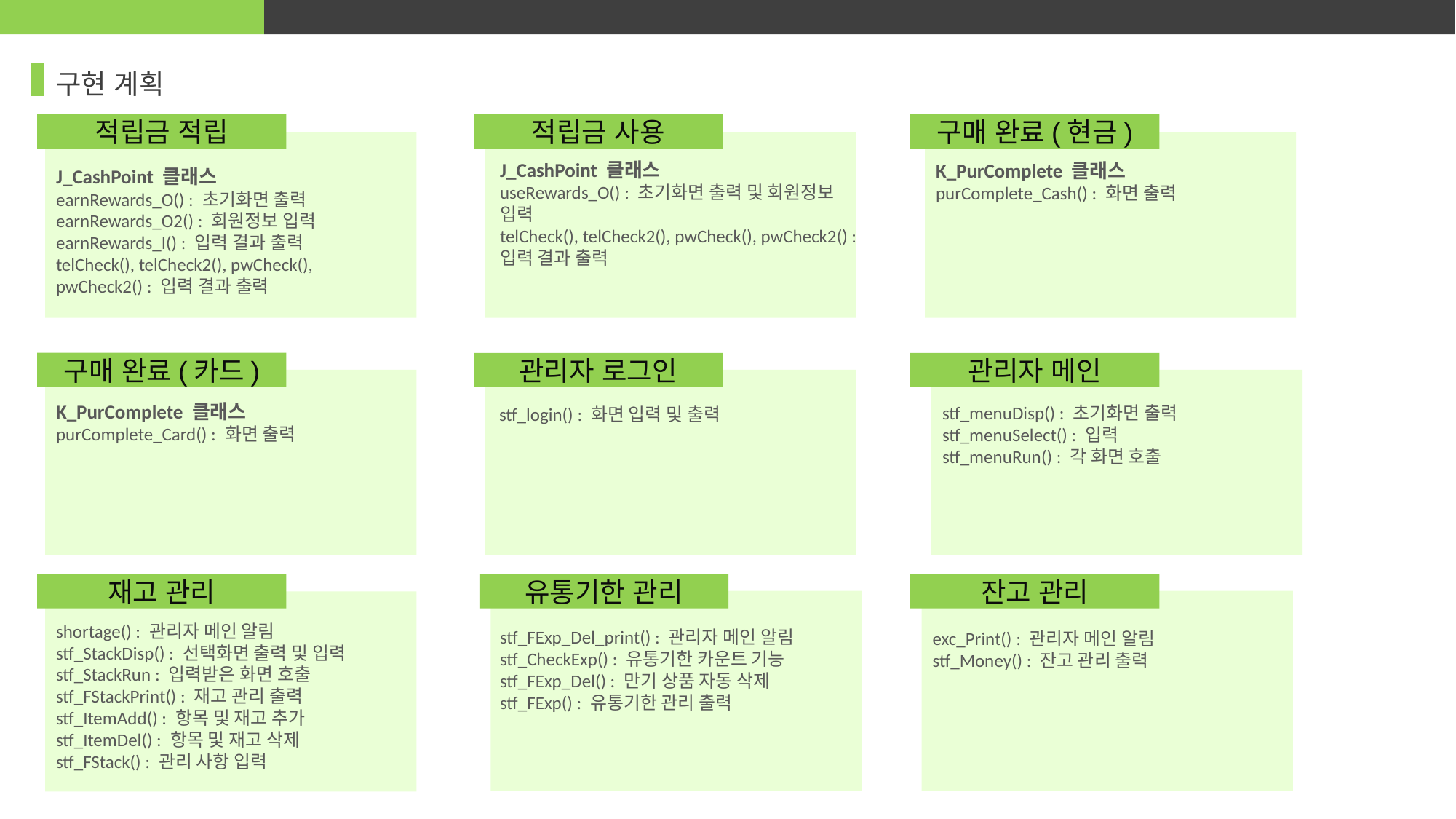

구현 계획
적립금 적립
적립금 사용
구매 완료(현금)

J_CashPoint 클래스
useRewards_O() : 초기화면 출력 및 회원정보
입력
telCheck(), telCheck2(), pwCheck(), pwCheck2() : 입력 결과 출력
J_CashPoint 클래스
earnRewards_O() : 초기화면 출력
earnRewards_O2() : 회원정보 입력
earnRewards_I() : 입력 결과 출력
telCheck(), telCheck2(), pwCheck(), pwCheck2() : 입력 결과 출력
K_PurComplete 클래스
purComplete_Cash() : 화면 출력
구매 완료(카드)
관리자 로그인
관리자 메인

stf_login() : 화면 입력 및 출력

stf_menuDisp() : 초기화면 출력
stf_menuSelect() : 입력
stf_menuRun() : 각 화면 호출
K_PurComplete 클래스
purComplete_Card() : 화면 출력
재고 관리
유통기한 관리
잔고 관리

stf_FExp_Del_print() : 관리자 메인 알림
stf_CheckExp() : 유통기한 카운트 기능
stf_FExp_Del() : 만기 상품 자동 삭제
stf_FExp() : 유통기한 관리 출력

exc_Print() : 관리자 메인 알림
stf_Money() : 잔고 관리 출력

shortage() : 관리자 메인 알림
stf_StackDisp() : 선택화면 출력 및 입력
stf_StackRun : 입력받은 화면 호출
stf_FStackPrint() : 재고 관리 출력
stf_ItemAdd() : 항목 및 재고 추가
stf_ItemDel() : 항목 및 재고 삭제
stf_FStack() : 관리 사항 입력